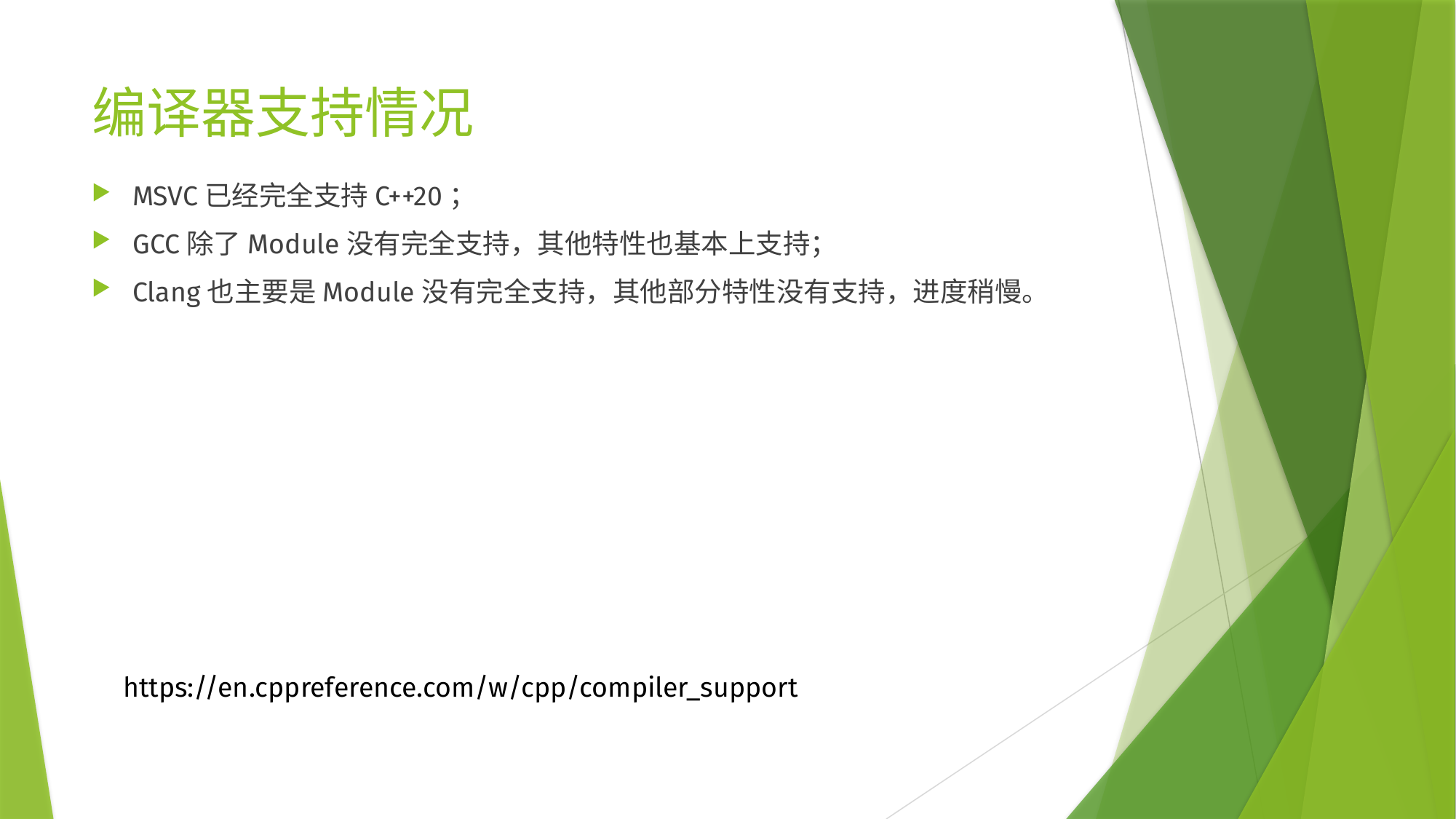

# 编译器支持情况
MSVC已经完全支持C++20；
GCC除了Module没有完全支持，其他特性也基本上支持；
Clang也主要是Module没有完全支持，其他部分特性没有支持，进度稍慢。
https://en.cppreference.com/w/cpp/compiler_support